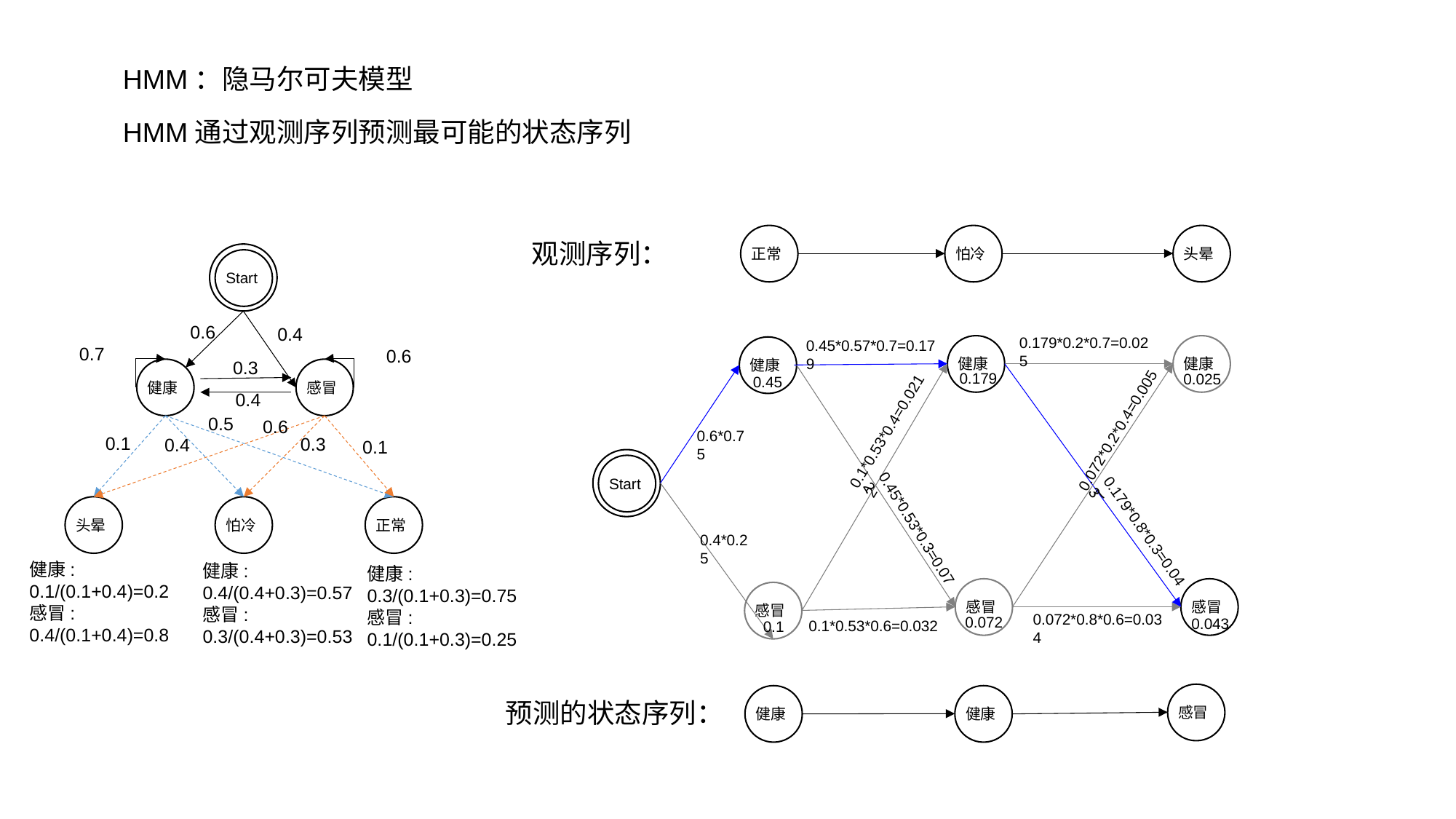

HMM：隐马尔可夫模型
HMM通过观测序列预测最可能的状态序列

正常

怕冷

头晕
观测序列：

Start
0.6
0.4
0.179*0.2*0.7=0.025
0.45*0.57*0.7=0.179

健康

健康

健康
0.7
0.6
0.3

健康

感冒
0.179
0.025
0.45
0.4
0.5
0.6
0.072*0.2*0.4=0.0057
0.1*0.53*0.4=0.0212
0.6*0.75
0.1
0.3
0.4
0.1

Start

正常

头晕

怕冷
0.45*0.53*0.3=0.072
0.179*0.8*0.3=0.043
0.4*0.25
健康:
0.1/(0.1+0.4)=0.2
感冒:
0.4/(0.1+0.4)=0.8
健康:
0.4/(0.4+0.3)=0.57
感冒:
0.3/(0.4+0.3)=0.53
健康:
0.3/(0.1+0.3)=0.75
感冒:
0.1/(0.1+0.3)=0.25

感冒

感冒

感冒
0.072*0.8*0.6=0.034
0.072
0.043
0.1*0.53*0.6=0.032
0.1

感冒

健康

健康
预测的状态序列：